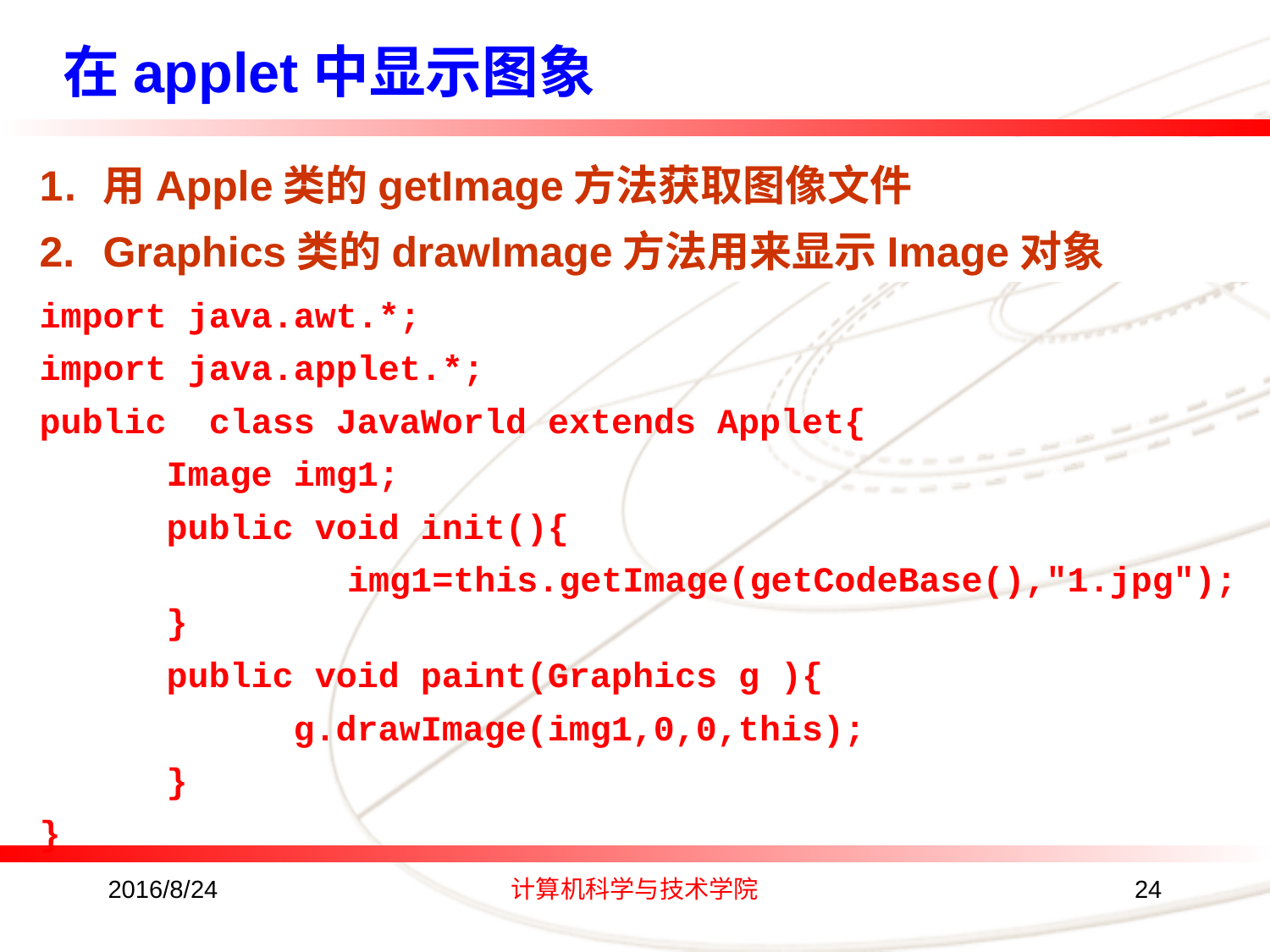

在applet中显示图象
用Apple类的getImage方法获取图像文件
Graphics类的drawImage方法用来显示Image对象
import java.awt.*;
import java.applet.*;
public  class JavaWorld extends Applet{
	Image img1;
      public void init(){
   	 	img1=this.getImage(getCodeBase(),"1.jpg"); 	}
      public void paint(Graphics g ){
            g.drawImage(img1,0,0,this);
      }
}
2016/8/24
计算机科学与技术学院
24